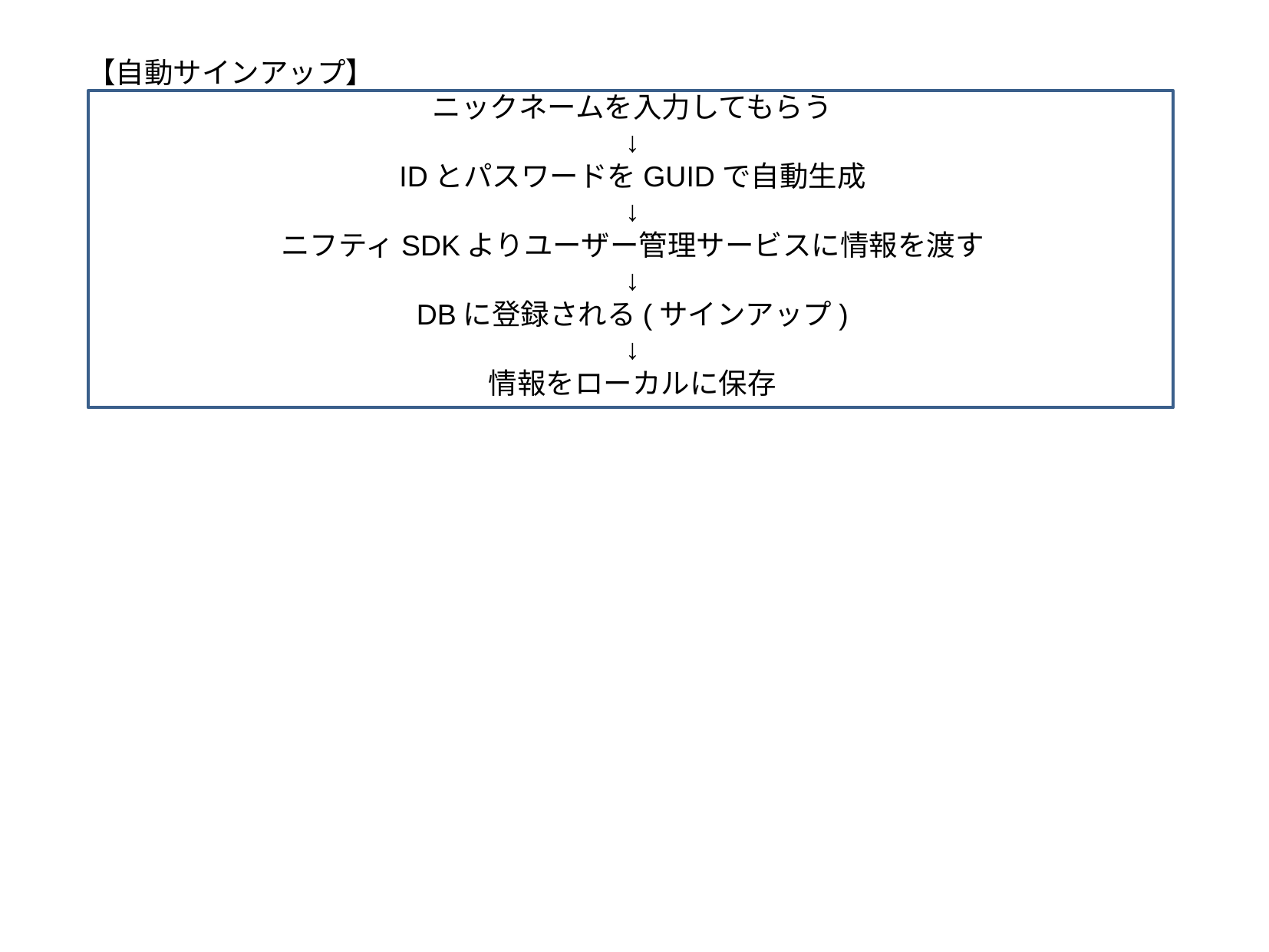

【自動サインアップ】
ニックネームを入力してもらう
↓
IDとパスワードをGUIDで自動生成
↓
ニフティSDKよりユーザー管理サービスに情報を渡す
↓
DBに登録される(サインアップ)
↓
情報をローカルに保存